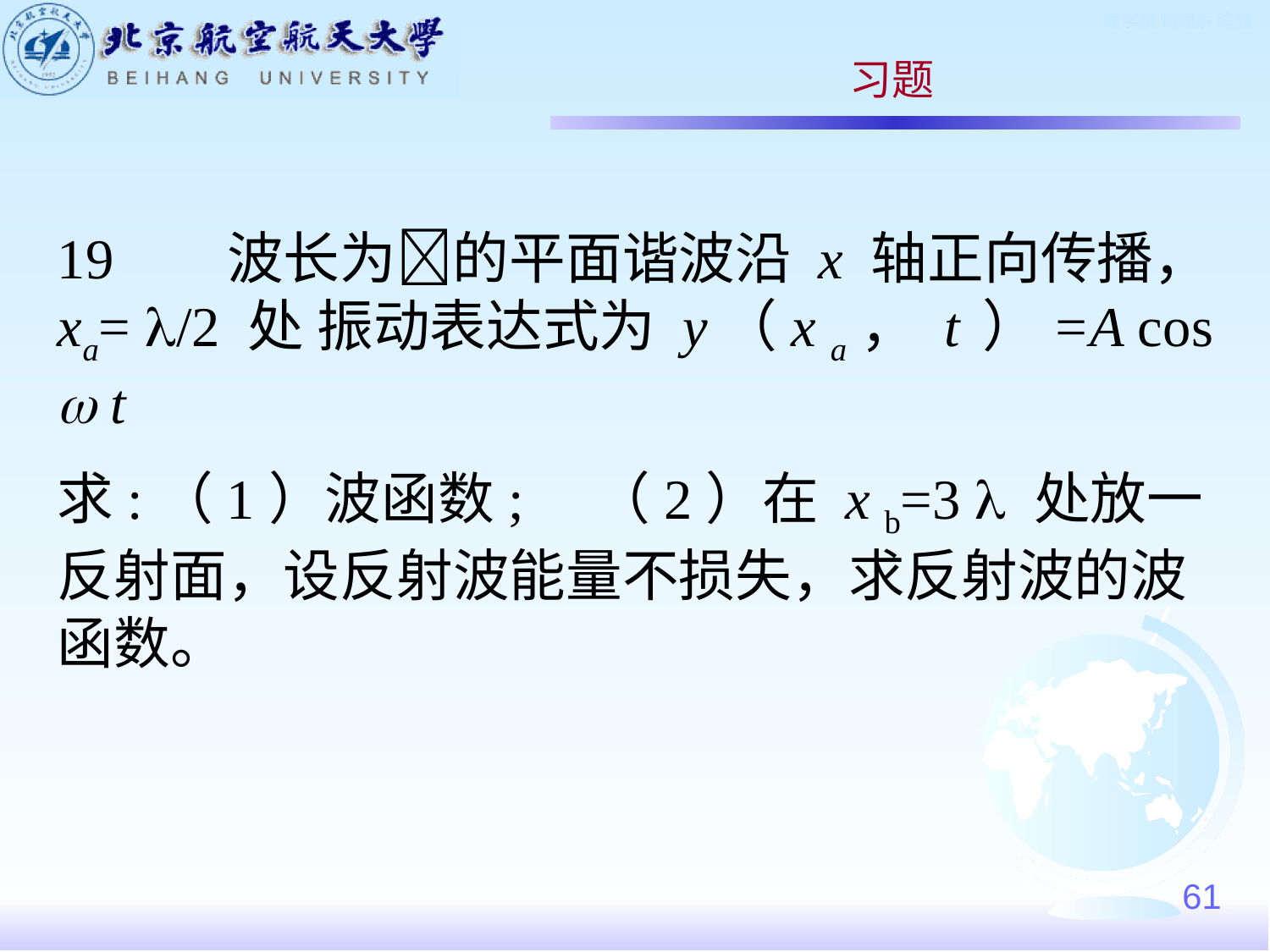

习题
19       波长为λ的平面谐波沿 x 轴正向传播， xa= λ/2 处 振动表达式为 y（x a，  t ）=A cos ω t
求:（1）波函数;    （2）在 x b=3 λ 处放一反射面，设反射波能量不损失，求反射波的波函数。
61